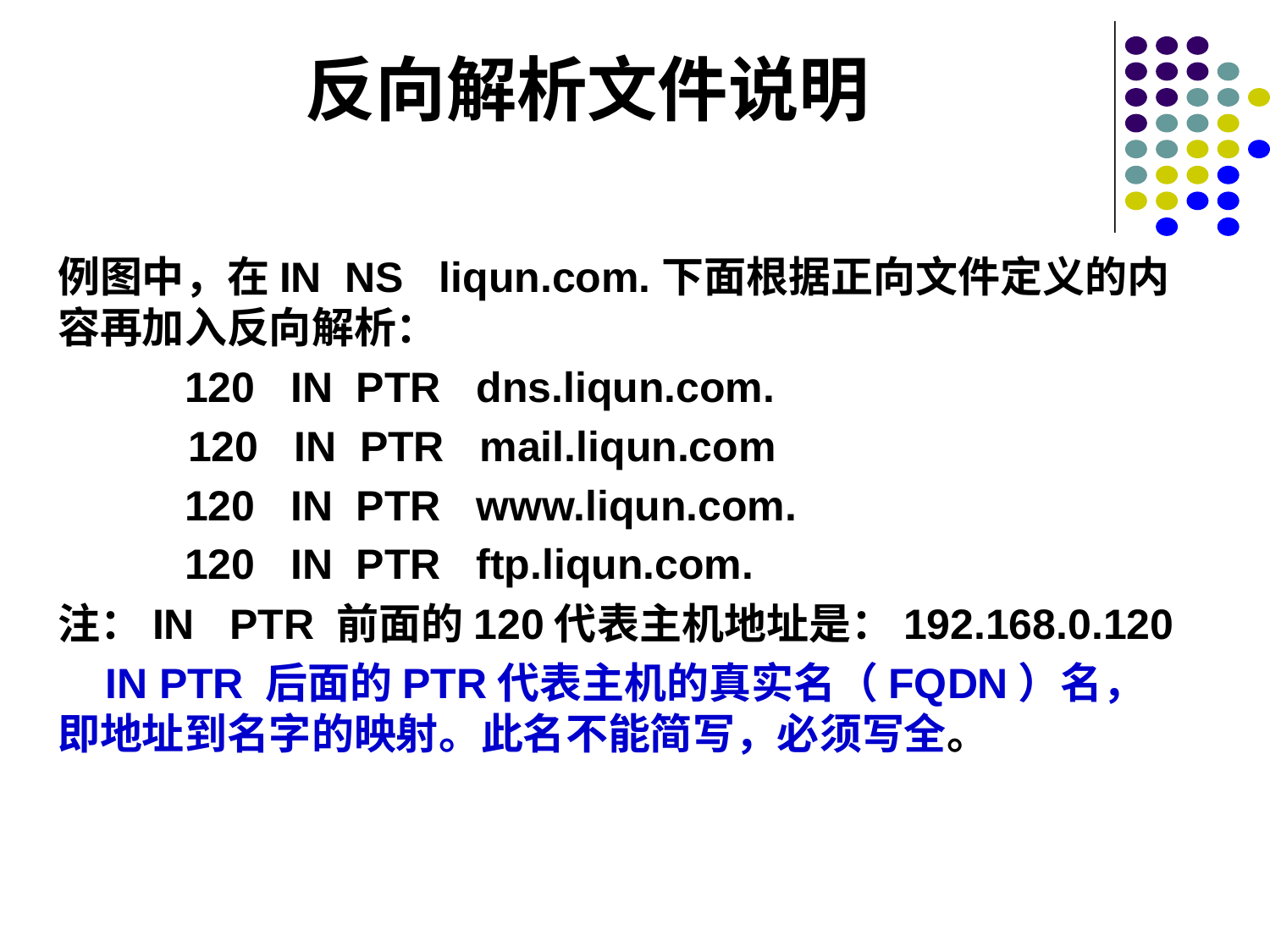

# 反向解析文件说明
例图中，在IN  NS   liqun.com.下面根据正向文件定义的内容再加入反向解析：
	120   IN  PTR   dns.liqun.com.
           120   IN  PTR   mail.liqun.com
	120   IN  PTR   www.liqun.com.
	120   IN  PTR   ftp.liqun.com.
注：IN   PTR 前面的120代表主机地址是：192.168.0.120
    IN PTR 后面的PTR代表主机的真实名（FQDN）名，即地址到名字的映射。此名不能简写，必须写全。